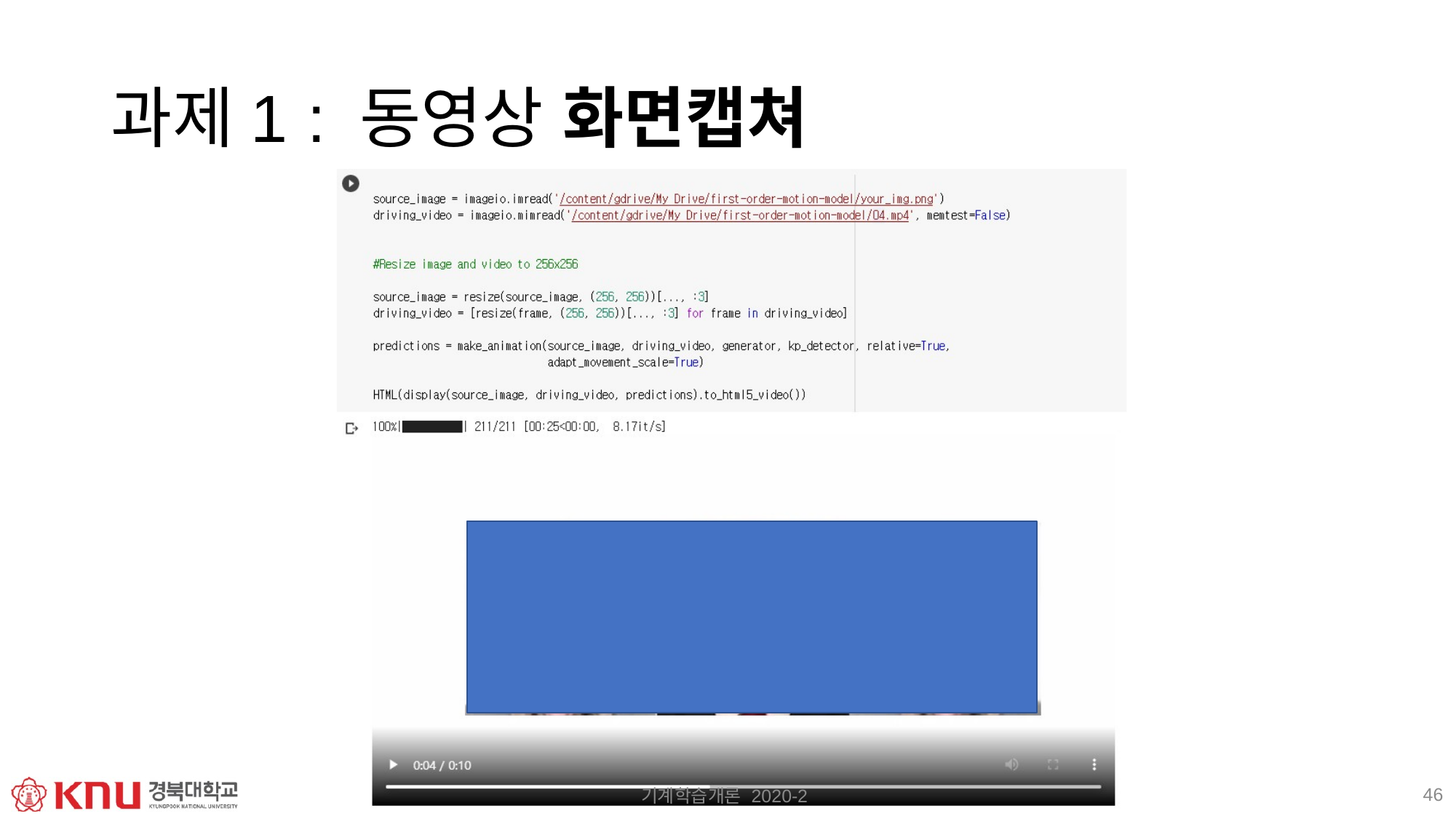

# 과제1 : 동영상 화면캡쳐

46
기계학습개론 2020-2